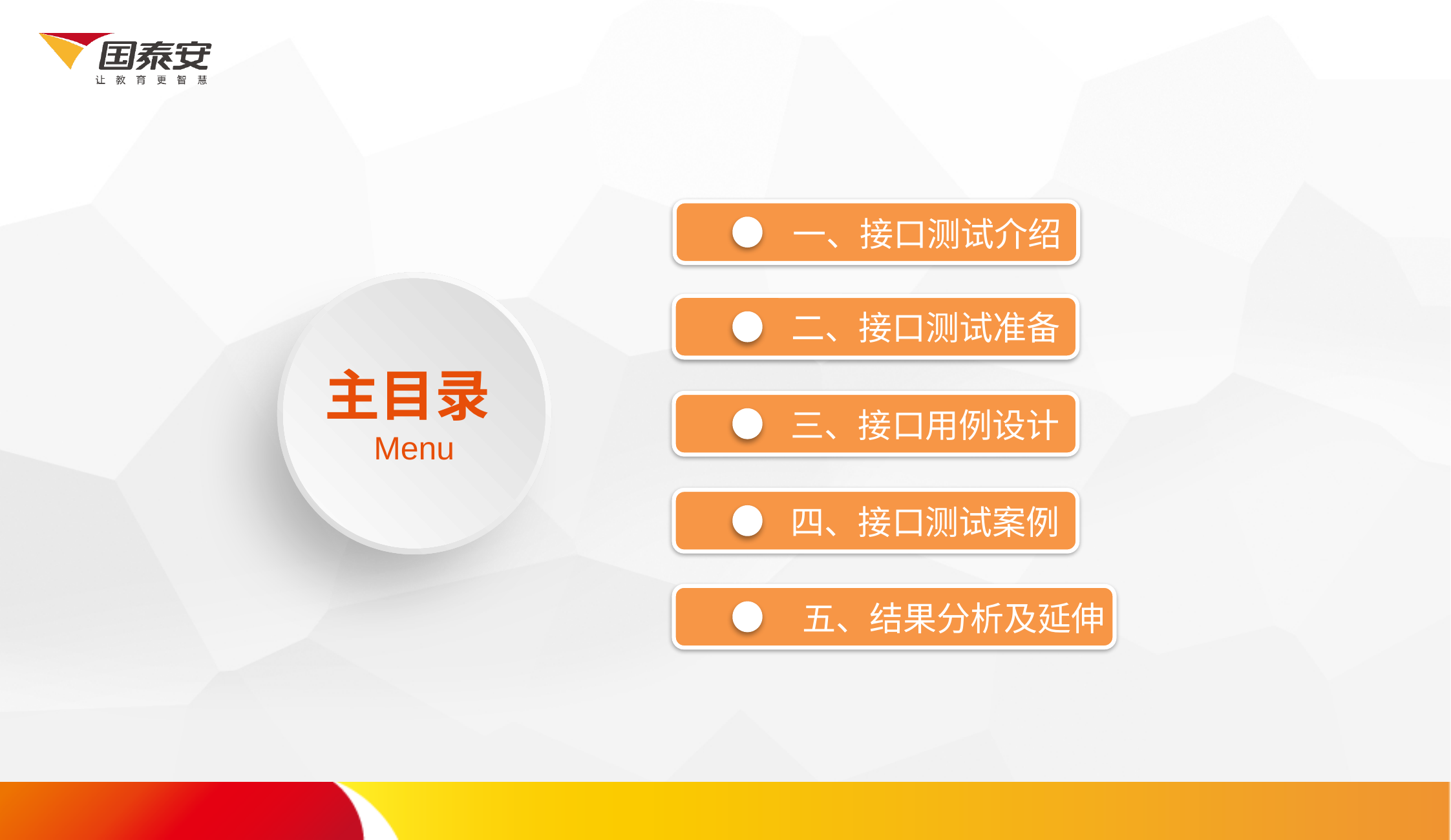

一、接口测试介绍

主目录Menu

二、接口测试准备

三、接口用例设计

四、接口测试案例

五、结果分析及延伸